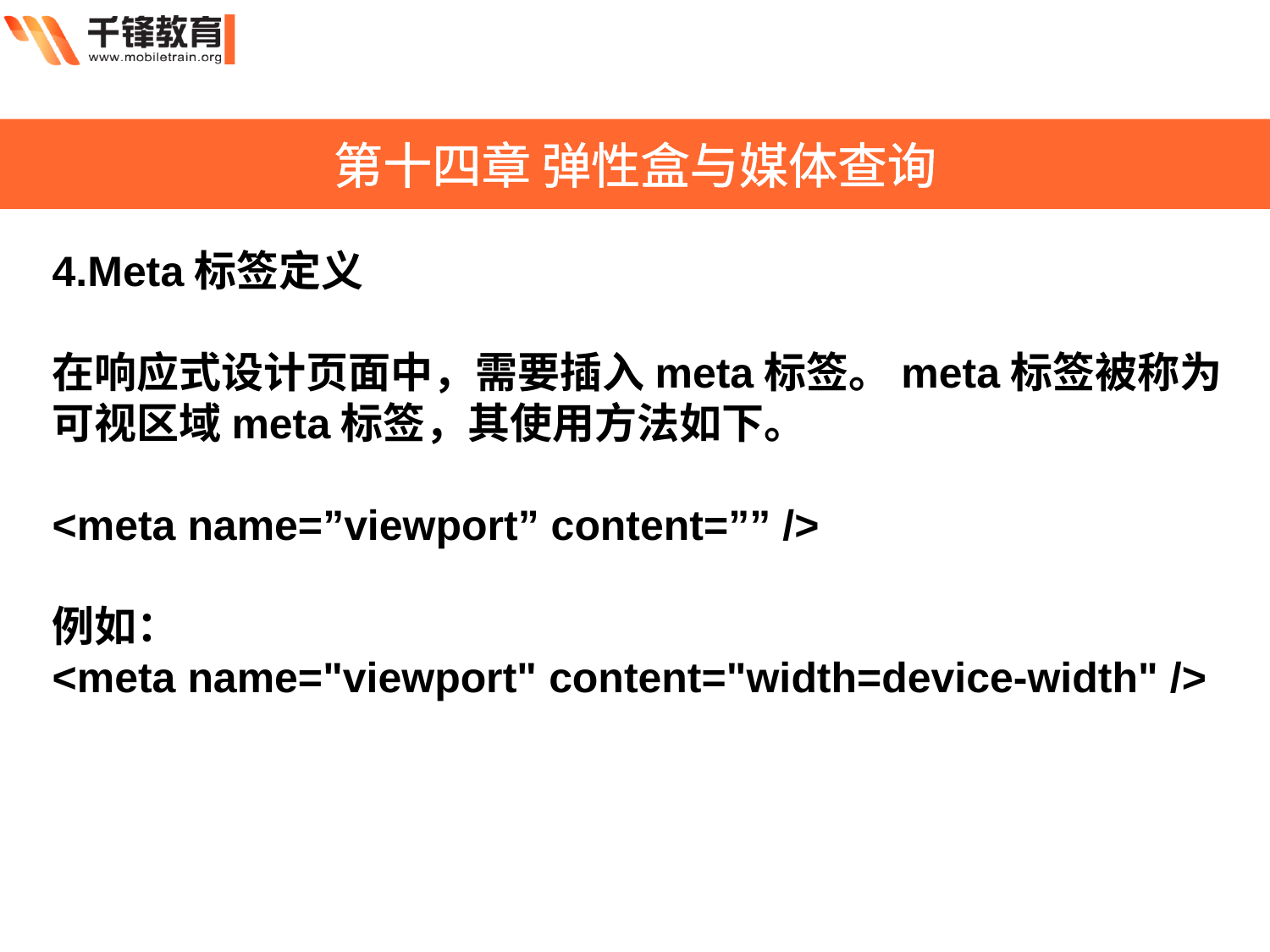

第十四章 弹性盒与媒体查询
4.Meta标签定义

在响应式设计页面中，需要插入meta标签。meta标签被称为可视区域meta标签，其使用方法如下。

<meta name=”viewport” content=”” />

例如：
<meta name="viewport" content="width=device-width" />